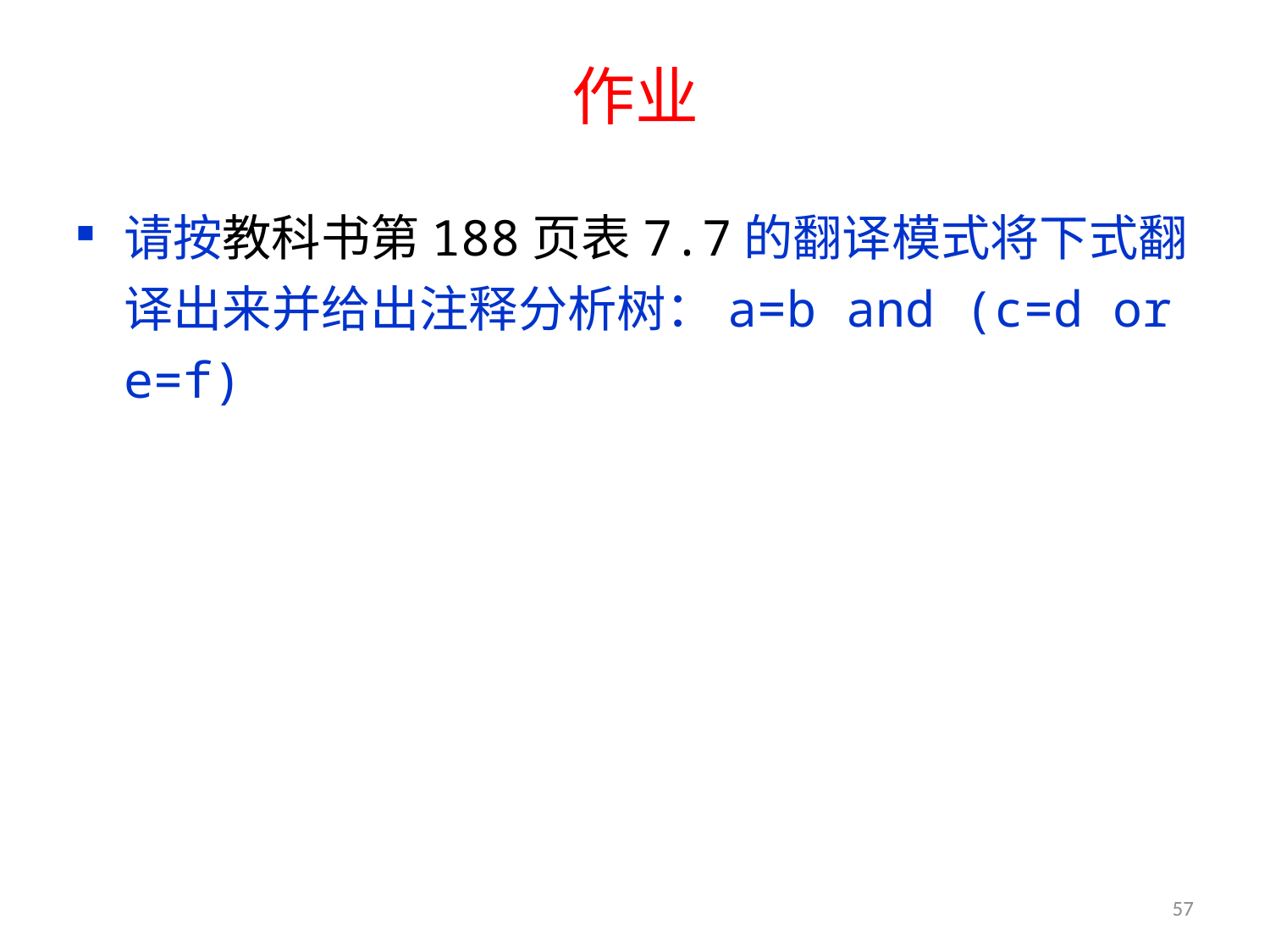

# 作业
请按教科书第188页表7.7的翻译模式将下式翻译出来并给出注释分析树：a=b and (c=d or e=f)
57